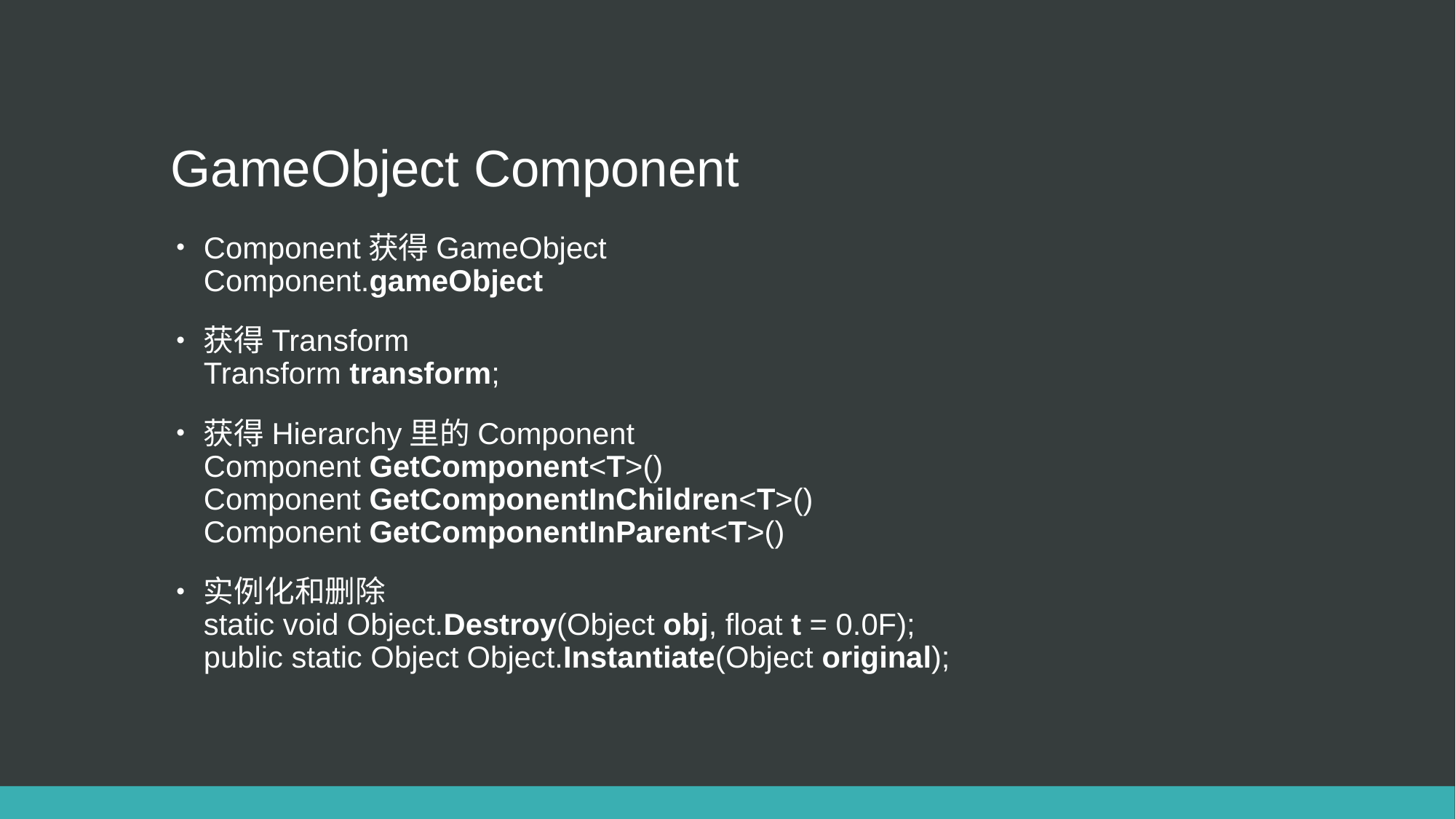

# GameObject Component
Component获得GameObject
Component.gameObject
获得Transform
Transform transform;
获得Hierarchy里的Component
Component GetComponent<T>()
Component GetComponentInChildren<T>()
Component GetComponentInParent<T>()
实例化和删除
static void Object.Destroy(Object obj, float t = 0.0F);
public static Object Object.Instantiate(Object original);